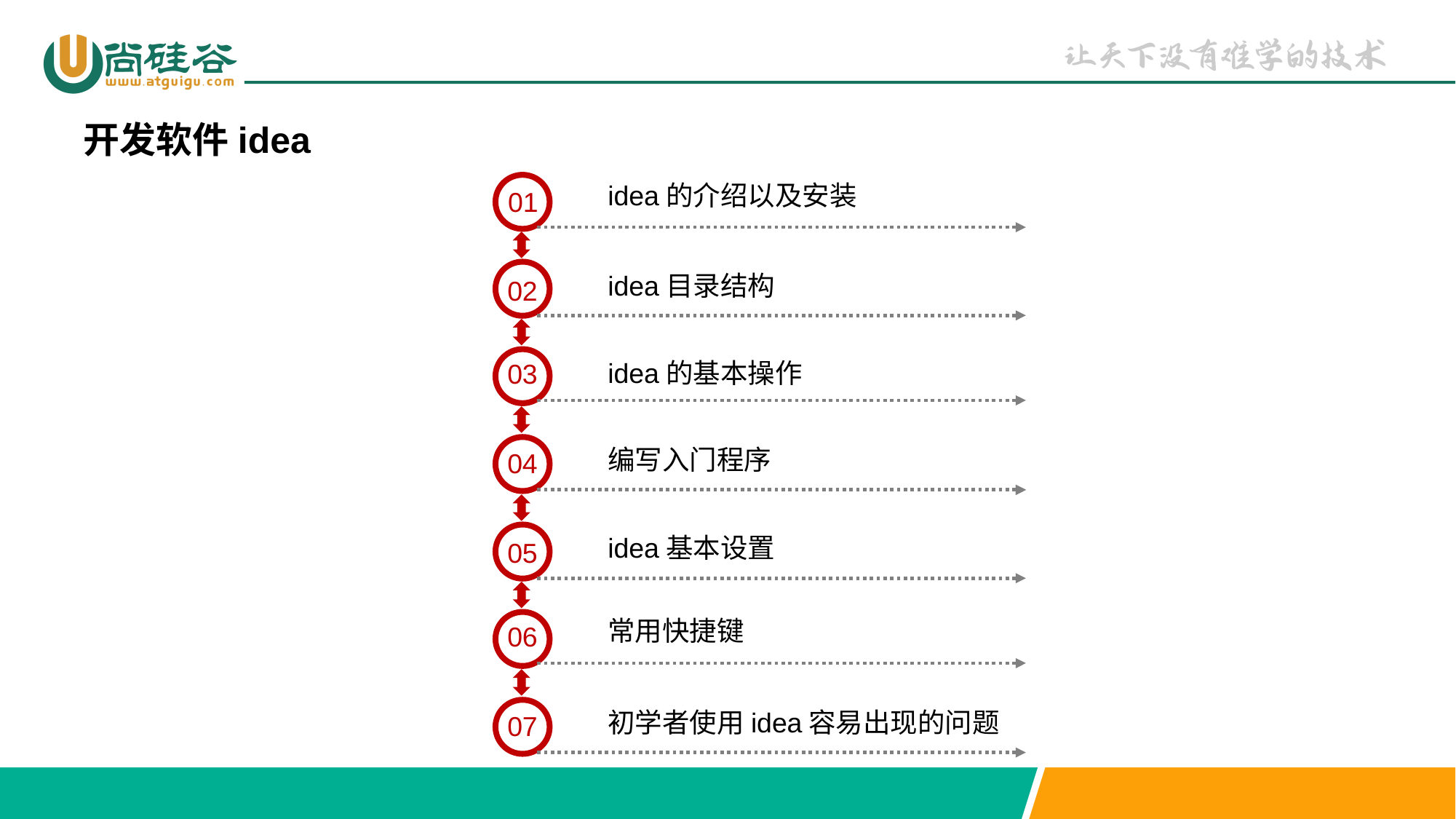

开发软件idea

idea的介绍以及安装
01

idea目录结构
02

idea的基本操作
03

编写入门程序
04

idea基本设置
05

常用快捷键

06

初学者使用idea容易出现的问题
07